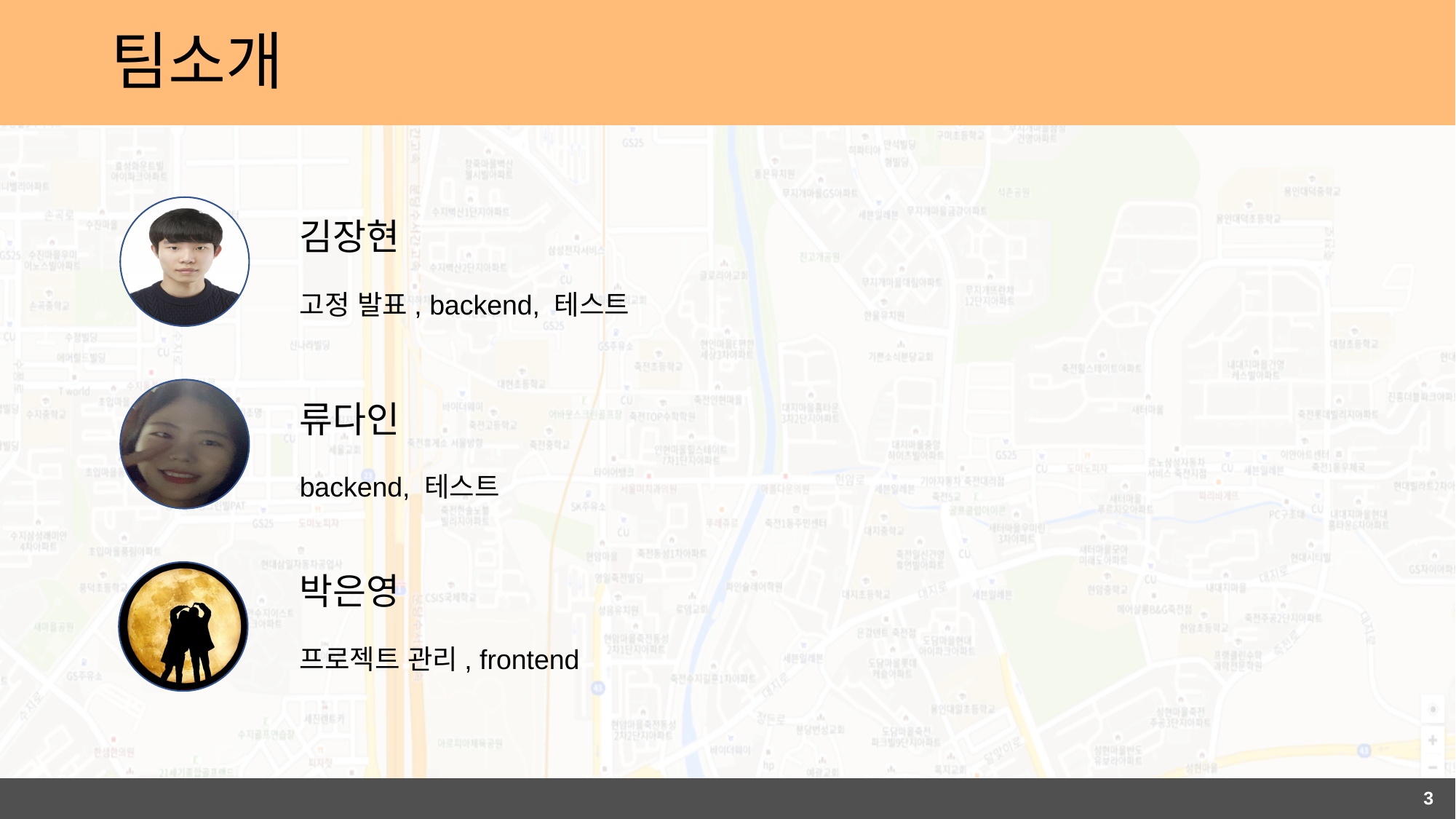

# 팀소개

김장현
고정 발표, backend, 테스트

류다인
backend, 테스트

박은영
프로젝트 관리, frontend
3